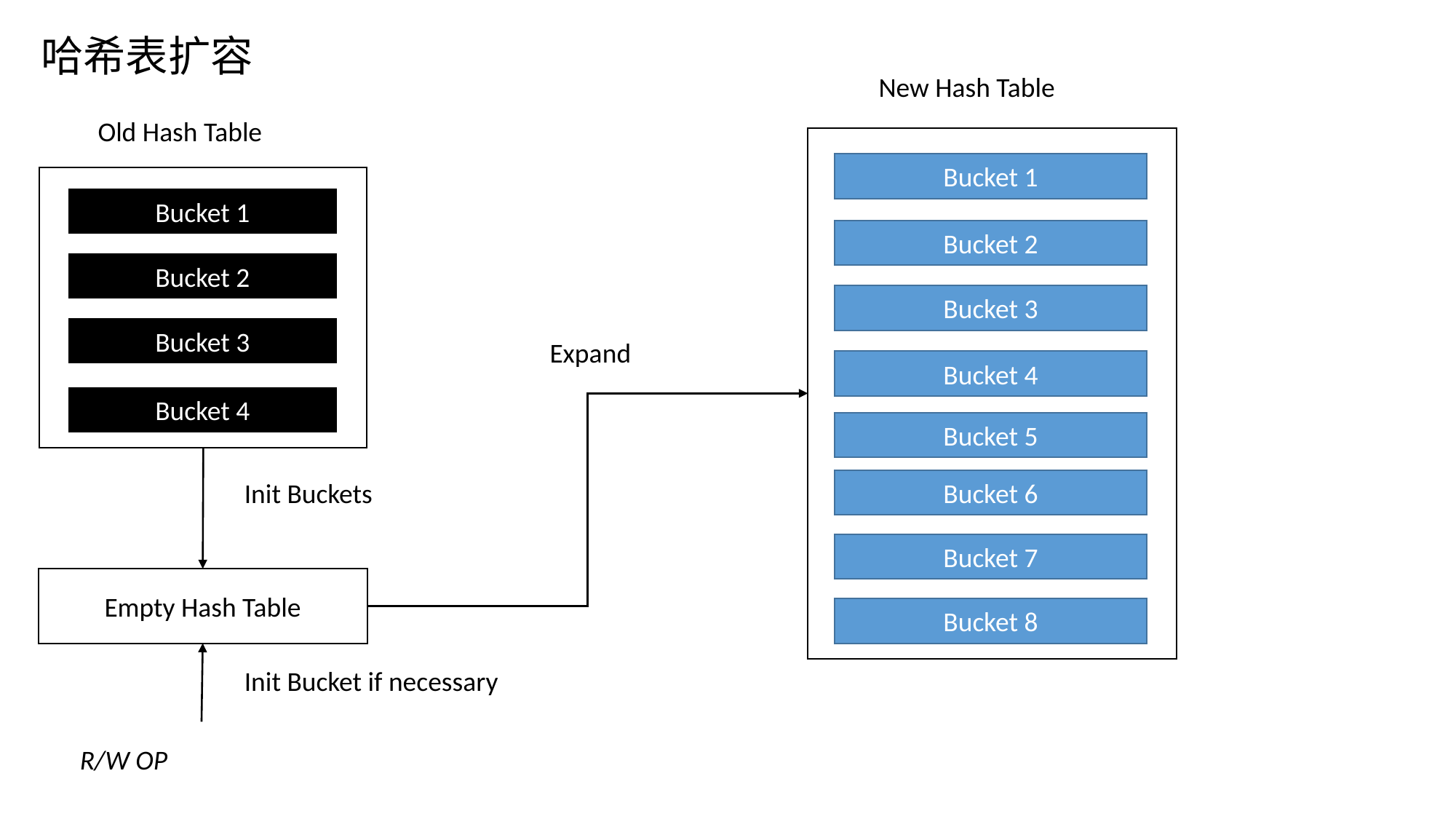

哈希表扩容
New Hash Table
Old Hash Table

Bucket 1
Bucket 2
Bucket 3
Bucket 4
Bucket 5
Bucket 6
Bucket 7
Bucket 8

Bucket 1
Bucket 2
Bucket 3
Bucket 4
Expand
Init Buckets
Empty Hash Table
Init Bucket if necessary
R/W OP